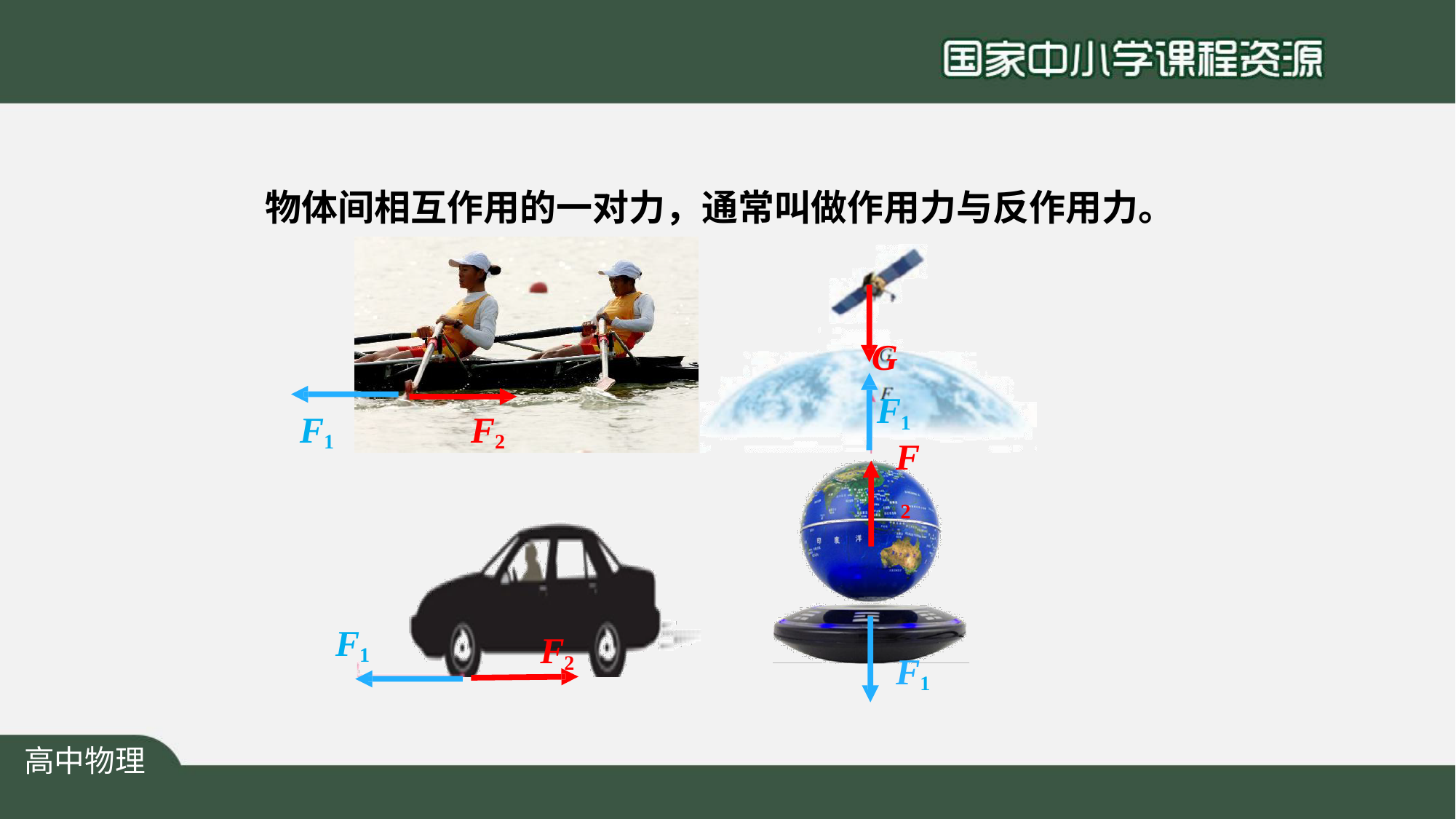

# 物体间相互作用的一对力，通常叫做作用力与反作用力。

G  F1
F2

F1
F2

F1
F2
F1

高中物理